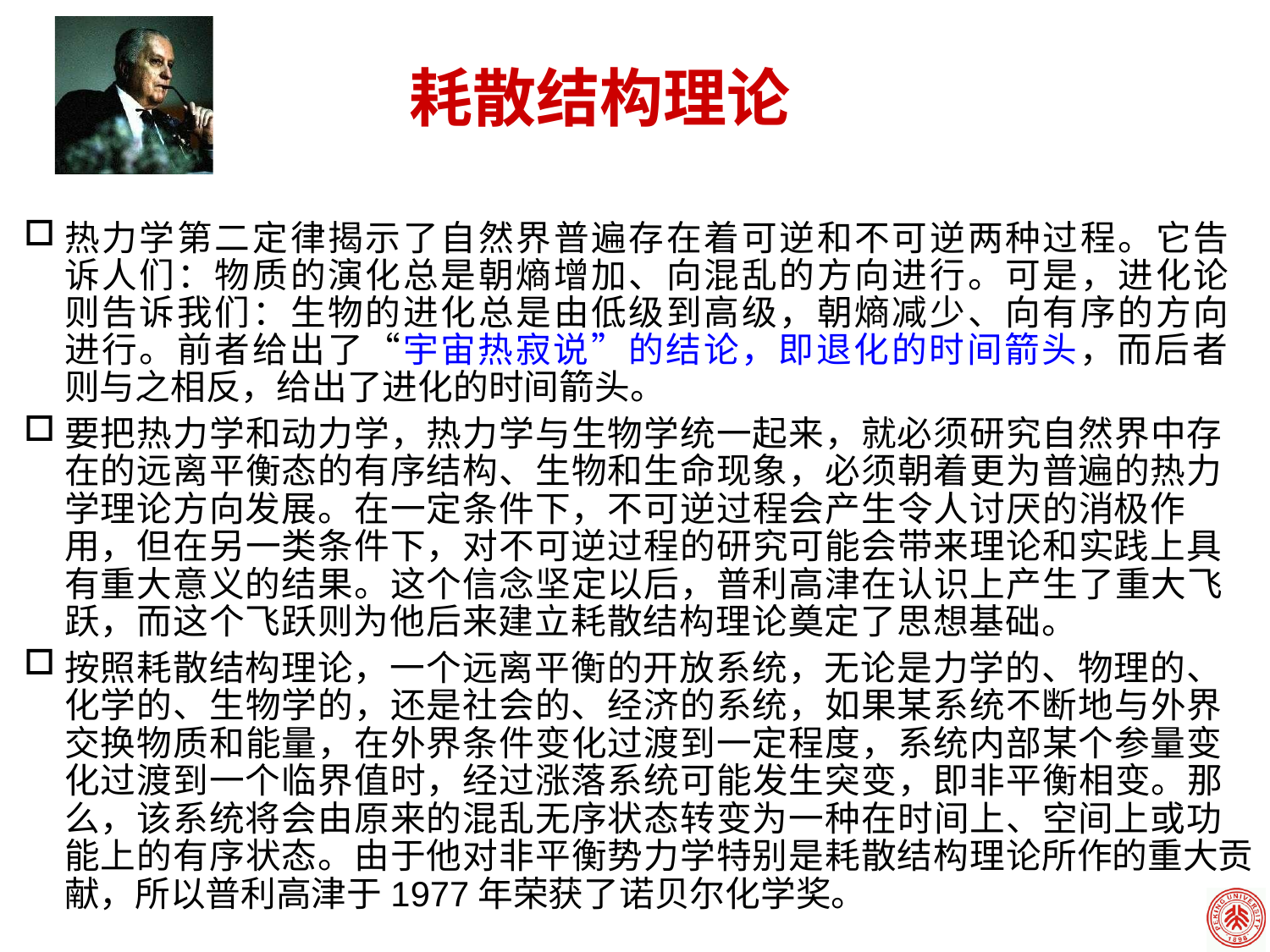

# 耗散结构理论
热力学第二定律揭示了自然界普遍存在着可逆和不可逆两种过程。它告 诉人们：物质的演化总是朝熵增加、向混乱的方向进行。可是，进化论 则告诉我们：生物的进化总是由低级到高级，朝熵减少、向有序的方向 进行。前者给出了“宇宙热寂说”的结论，即退化的时间箭头，而后者 则与之相反，给出了进化的时间箭头。
要把热力学和动力学，热力学与生物学统一起来，就必须研究自然界中存在的远离平衡态的有序结构、生物和生命现象，必须朝着更为普遍的热力学理论方向发展。在一定条件下，不可逆过程会产生令人讨厌的消极作用，但在另一类条件下，对不可逆过程的研究可能会带来理论和实践上具有重大意义的结果。这个信念坚定以后，普利高津在认识上产生了重大飞跃，而这个飞跃则为他后来建立耗散结构理论奠定了思想基础。
按照耗散结构理论，一个远离平衡的开放系统，无论是力学的、物理的、 化学的、生物学的，还是社会的、经济的系统，如果某系统不断地与外界交换物质和能量，在外界条件变化过渡到一定程度，系统内部某个参量变化过渡到一个临界值时，经过涨落系统可能发生突变，即非平衡相变。那么，该系统将会由原来的混乱无序状态转变为一种在时间上、空间上或功能上的有序状态。由于他对非平衡势力学特别是耗散结构理论所作的重大贡献，所以普利高津于1977年荣获了诺贝尔化学奖。